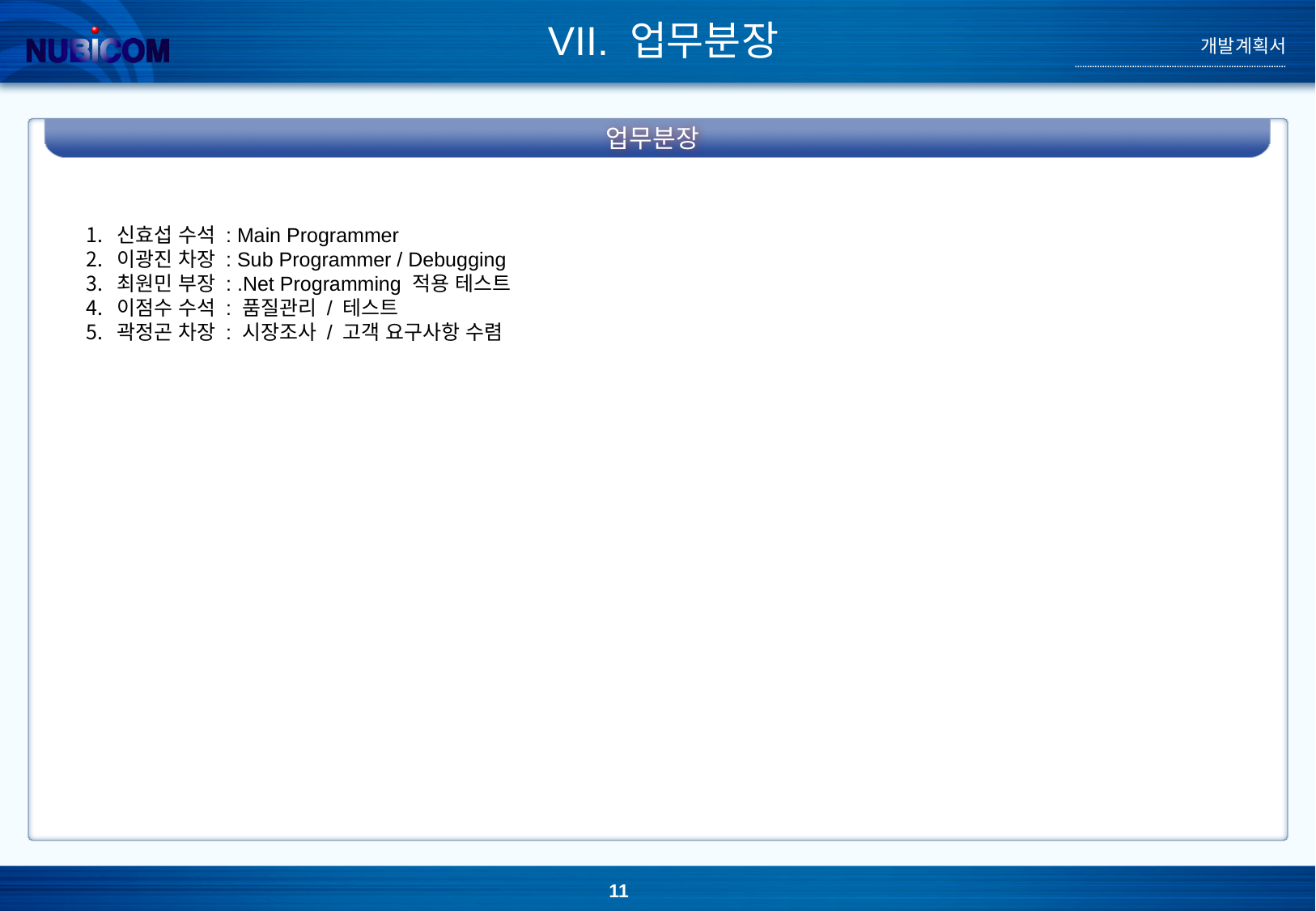

VII. 업무분장
개발계획서
업무분장
신효섭 수석 : Main Programmer
이광진 차장 : Sub Programmer / Debugging
최원민 부장 : .Net Programming 적용 테스트
이점수 수석 : 품질관리 / 테스트
곽정곤 차장 : 시장조사 / 고객 요구사항 수렴